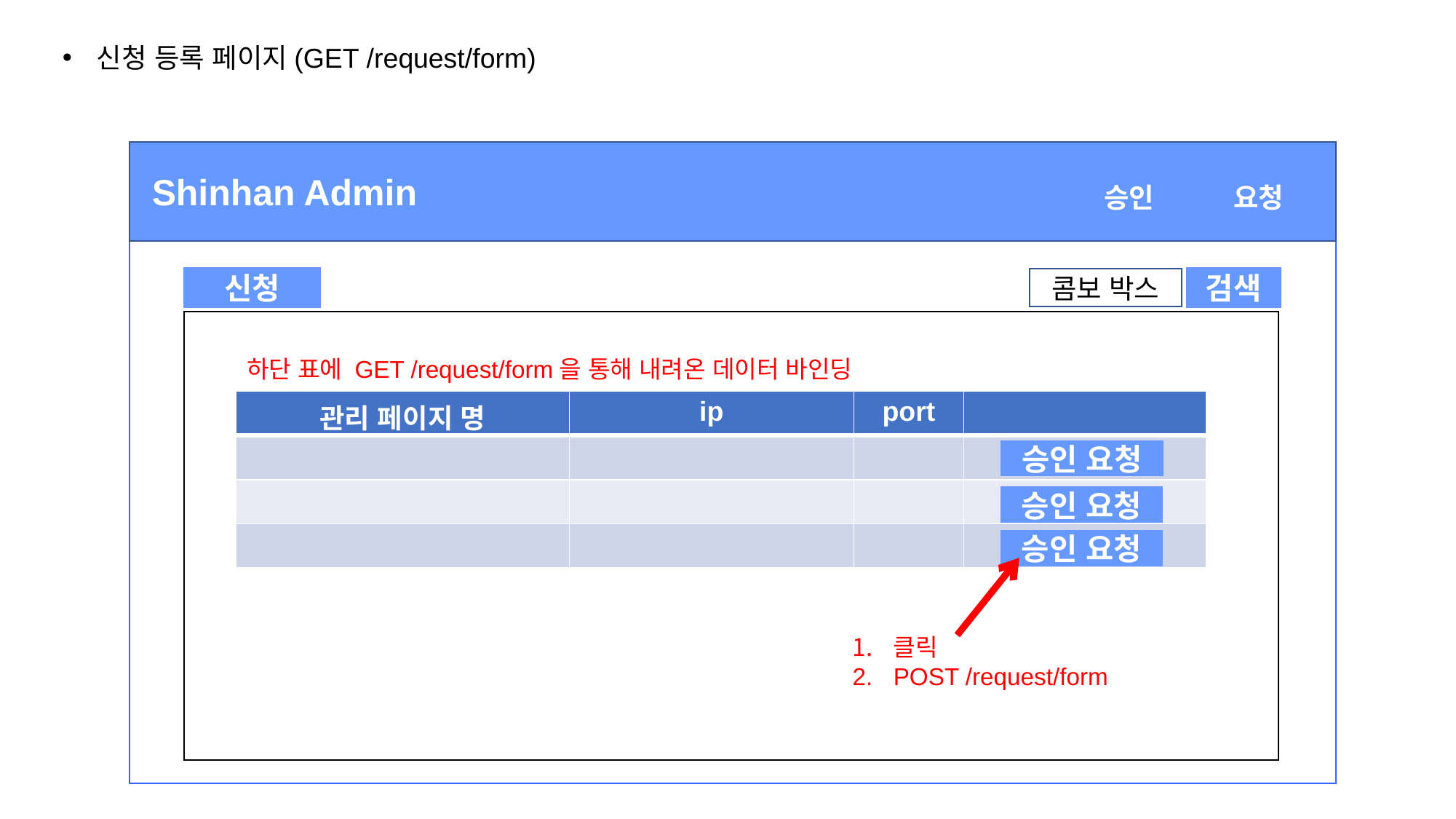

신청 등록 페이지(GET /request/form)

Shinhan Admin
승인
요청
콤보 박스
검색
신청

하단 표에 GET /request/form을 통해 내려온 데이터 바인딩
| 관리 페이지 명 | ip | port |  |
| --- | --- | --- | --- |
|  |  |  |  |
|  |  |  |  |
|  |  |  |  |
승인 요청
승인 요청
승인 요청
클릭
POST /request/form